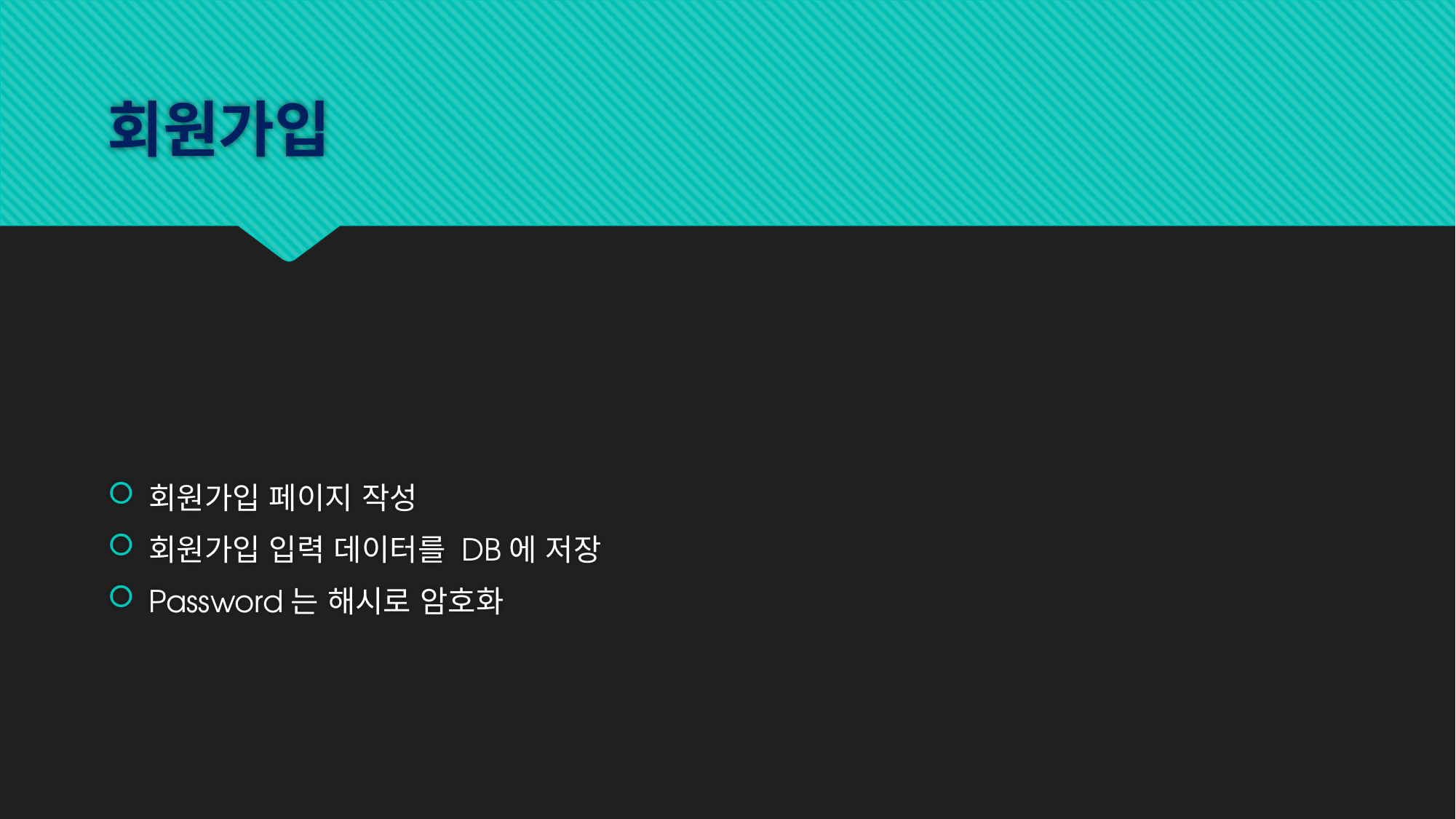

# 회원가입
회원가입 페이지 작성
회원가입 입력 데이터를 DB에 저장
Password는 해시로 암호화